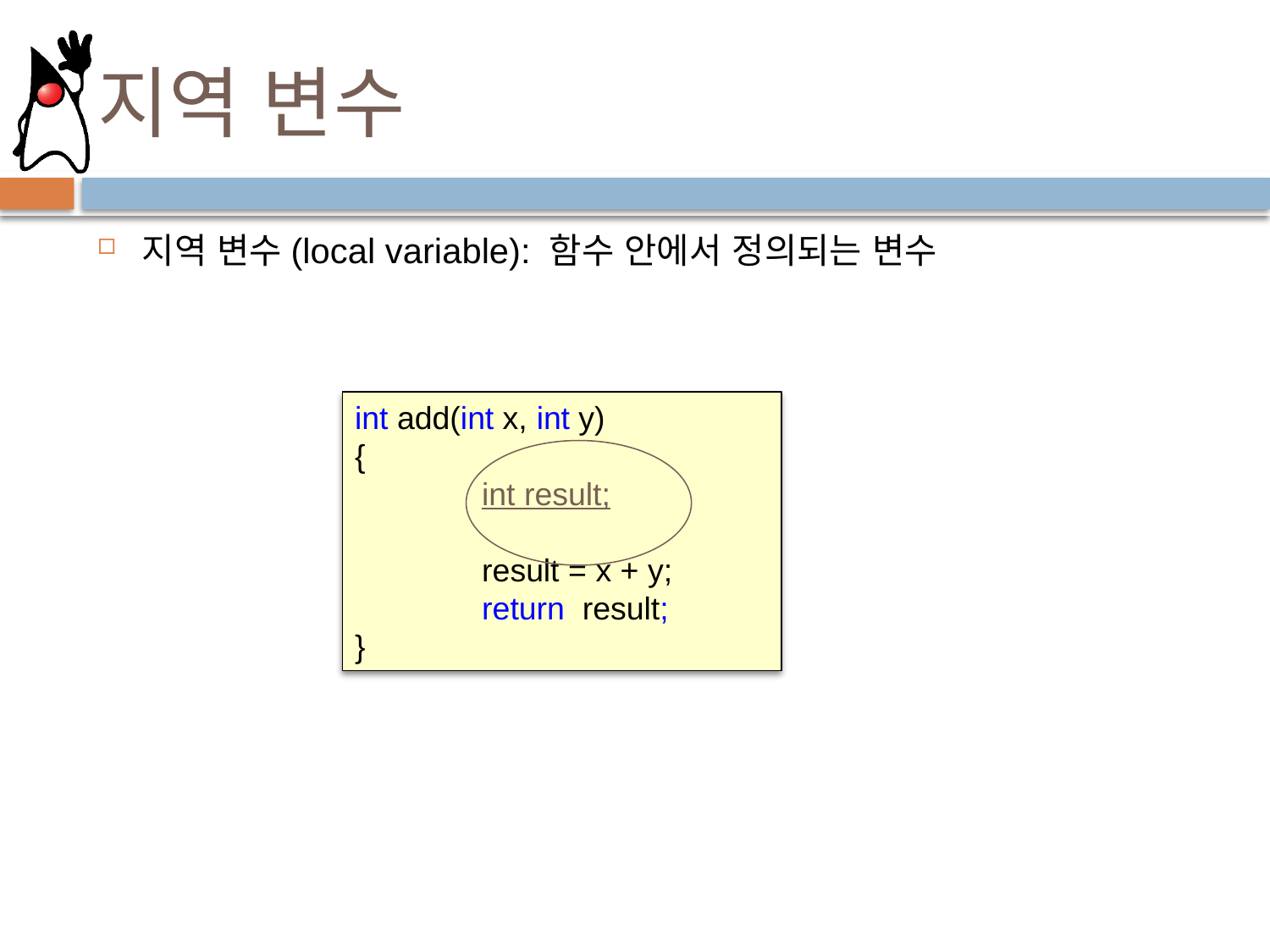

# 지역 변수
지역 변수(local variable): 함수 안에서 정의되는 변수
int add(int x, int y)
{
	int result;

	result = x + y;
	return  result;
}